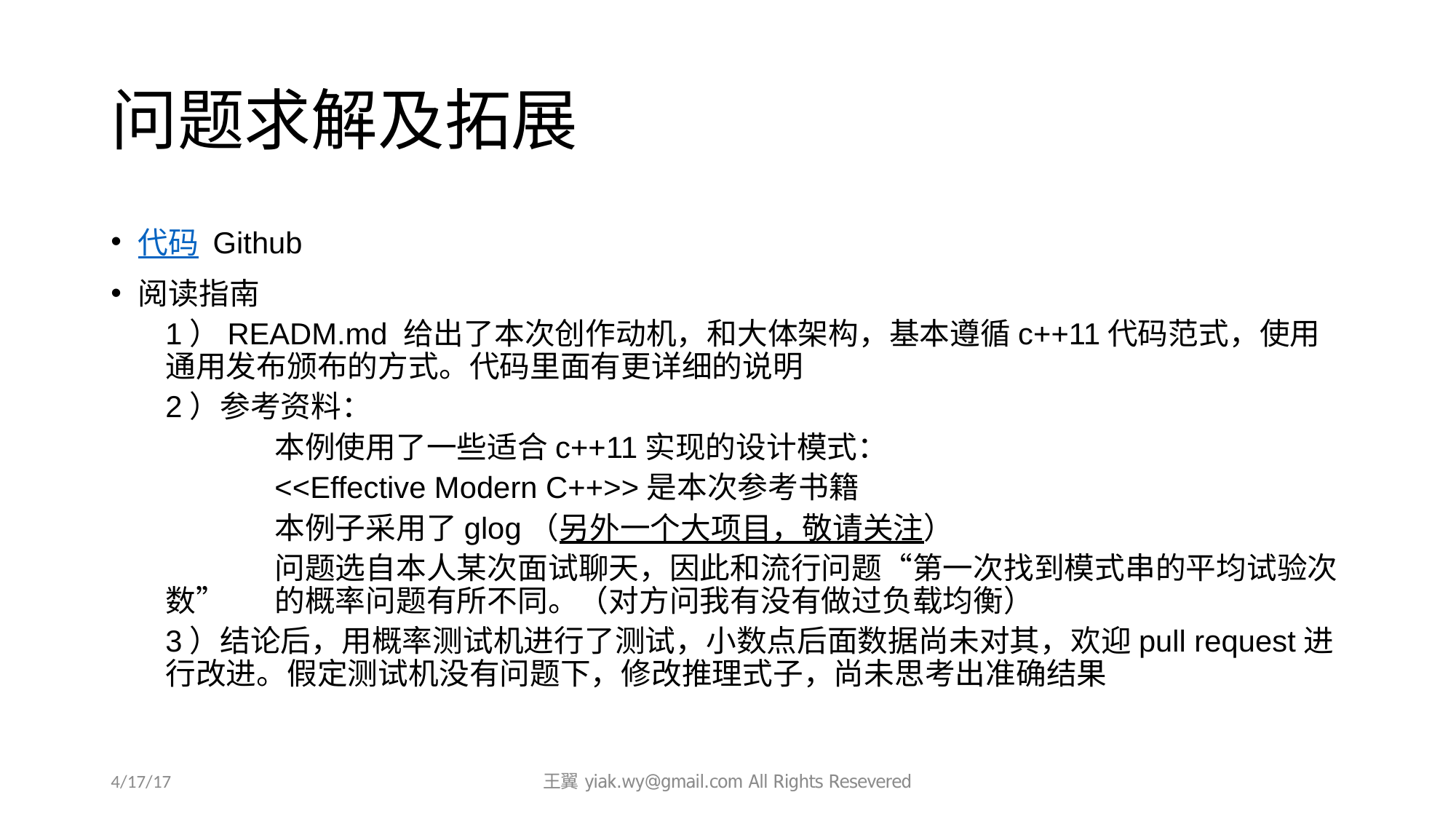

# 问题求解及拓展
代码 Github
阅读指南
1）READM.md 给出了本次创作动机，和大体架构，基本遵循c++11代码范式，使用通用发布颁布的方式。代码里面有更详细的说明
2）参考资料：
	本例使用了一些适合c++11实现的设计模式：
	<<Effective Modern C++>>是本次参考书籍
	本例子采用了glog（另外一个大项目，敬请关注）
	问题选自本人某次面试聊天，因此和流行问题“第一次找到模式串的平均试验次数”	的概率问题有所不同。（对方问我有没有做过负载均衡）
3）结论后，用概率测试机进行了测试，小数点后面数据尚未对其，欢迎pull request进行改进。假定测试机没有问题下，修改推理式子，尚未思考出准确结果

4/17/17
王翼 yiak.wy@gmail.com All Rights Resevered